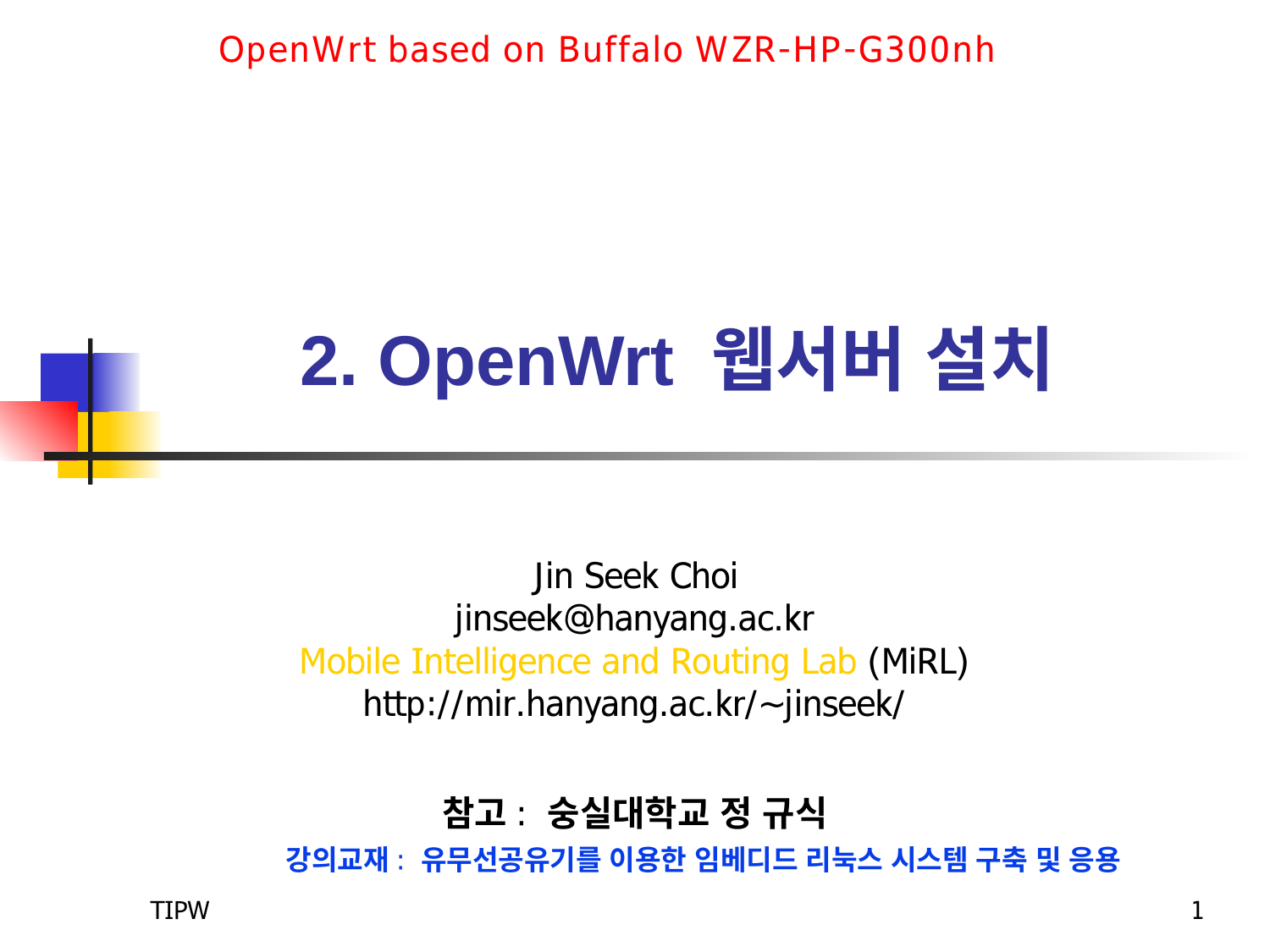

OpenWrt based on Buffalo WZR-HP-G300nh
# 2. OpenWrt 웹서버 설치

Jin Seek Choi
jinseek@hanyang.ac.kr
Mobile Intelligence and Routing Lab (MiRL)
http://mir.hanyang.ac.kr/~jinseek/

참고: 숭실대학교 정 규식
강의교재: 유무선공유기를 이용한 임베디드 리눅스 시스템 구축 및 응용
TIPW
1